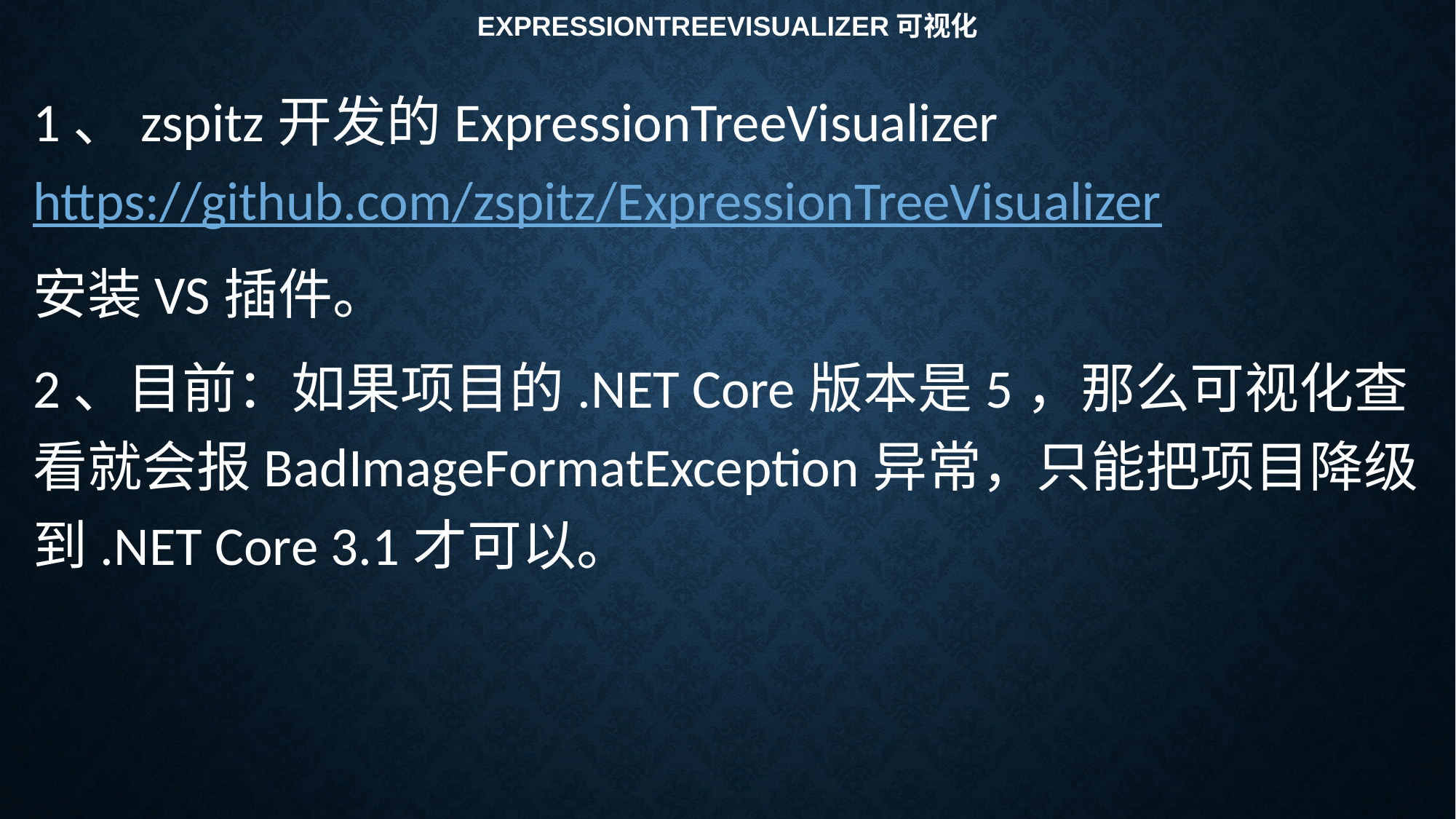

# ExpressionTreeVisualizer可视化
1、zspitz开发的ExpressionTreeVisualizer https://github.com/zspitz/ExpressionTreeVisualizer
安装VS插件。
2、目前：如果项目的.NET Core版本是5，那么可视化查看就会报BadImageFormatException异常，只能把项目降级到.NET Core 3.1才可以。